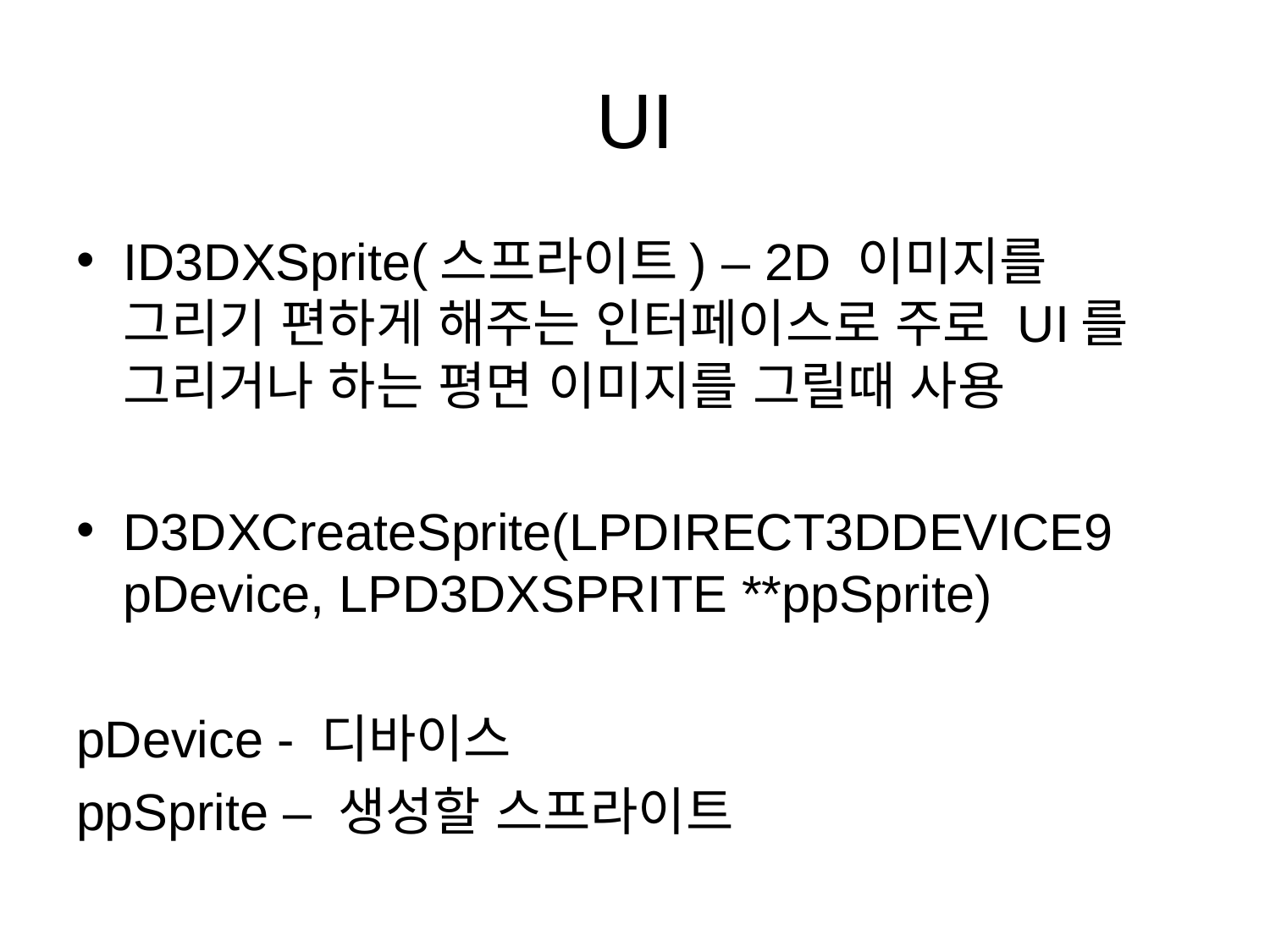

# UI
ID3DXSprite(스프라이트) – 2D 이미지를 그리기 편하게 해주는 인터페이스로 주로 UI를 그리거나 하는 평면 이미지를 그릴때 사용

D3DXCreateSprite(LPDIRECT3DDEVICE9 pDevice, LPD3DXSPRITE **ppSprite)

pDevice - 디바이스
ppSprite – 생성할 스프라이트